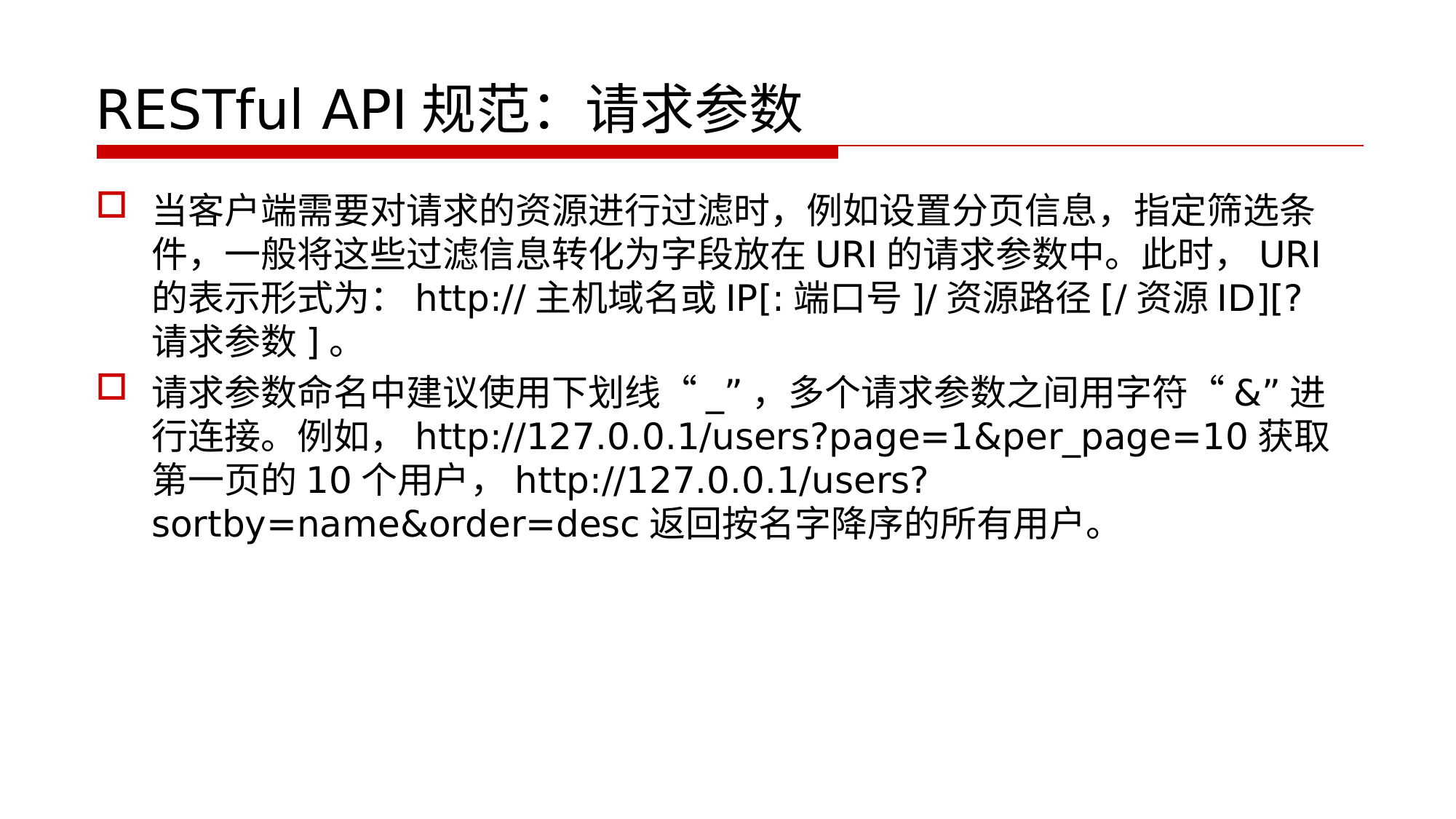

# RESTful API规范：请求参数
当客户端需要对请求的资源进行过滤时，例如设置分页信息，指定筛选条件，一般将这些过滤信息转化为字段放在URI的请求参数中。此时，URI的表示形式为：http://主机域名或IP[:端口号]/资源路径[/资源ID][?请求参数]。
请求参数命名中建议使用下划线“_”，多个请求参数之间用字符“&”进行连接。例如，http://127.0.0.1/users?page=1&per_page=10获取第一页的10个用户，http://127.0.0.1/users?sortby=name&order=desc返回按名字降序的所有用户。